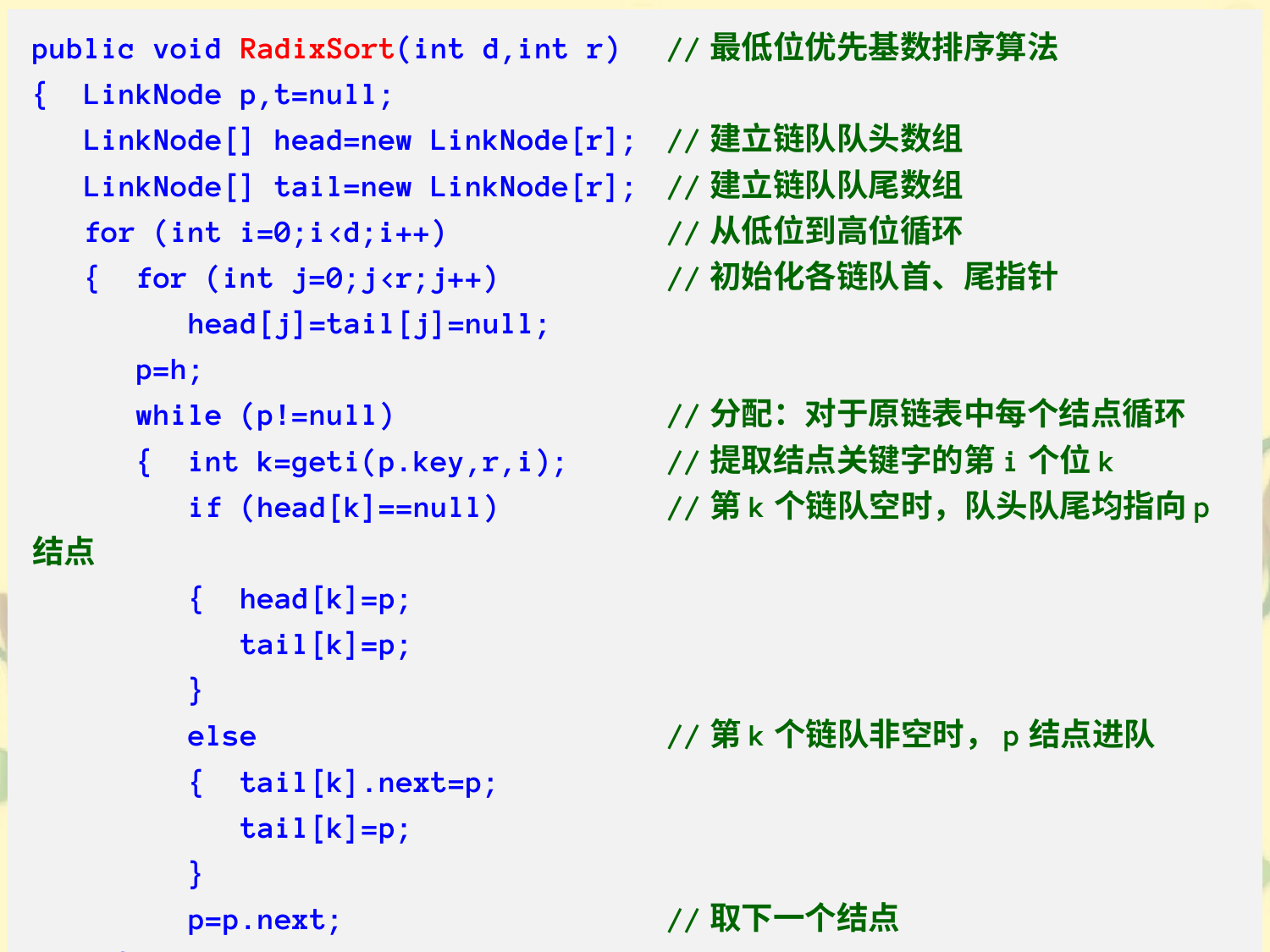

public void RadixSort(int d,int r)	//最低位优先基数排序算法
{  LinkNode p,t=null;
   LinkNode[] head=new LinkNode[r];	//建立链队队头数组
   LinkNode[] tail=new LinkNode[r];	//建立链队队尾数组
   for (int i=0;i<d;i++)		//从低位到高位循环
   {  for (int j=0;j<r;j++) 		//初始化各链队首、尾指针
         head[j]=tail[j]=null;
      p=h;
      while (p!=null)			//分配：对于原链表中每个结点循环
      {  int k=geti(p.key,r,i);	//提取结点关键字的第i个位k
         if (head[k]==null)		//第k个链队空时，队头队尾均指向p结点
         {  head[k]=p;
            tail[k]=p;
         }
         else				//第k个链队非空时，p结点进队
         {  tail[k].next=p;
            tail[k]=p;
         }
         p=p.next;			//取下一个结点
     }